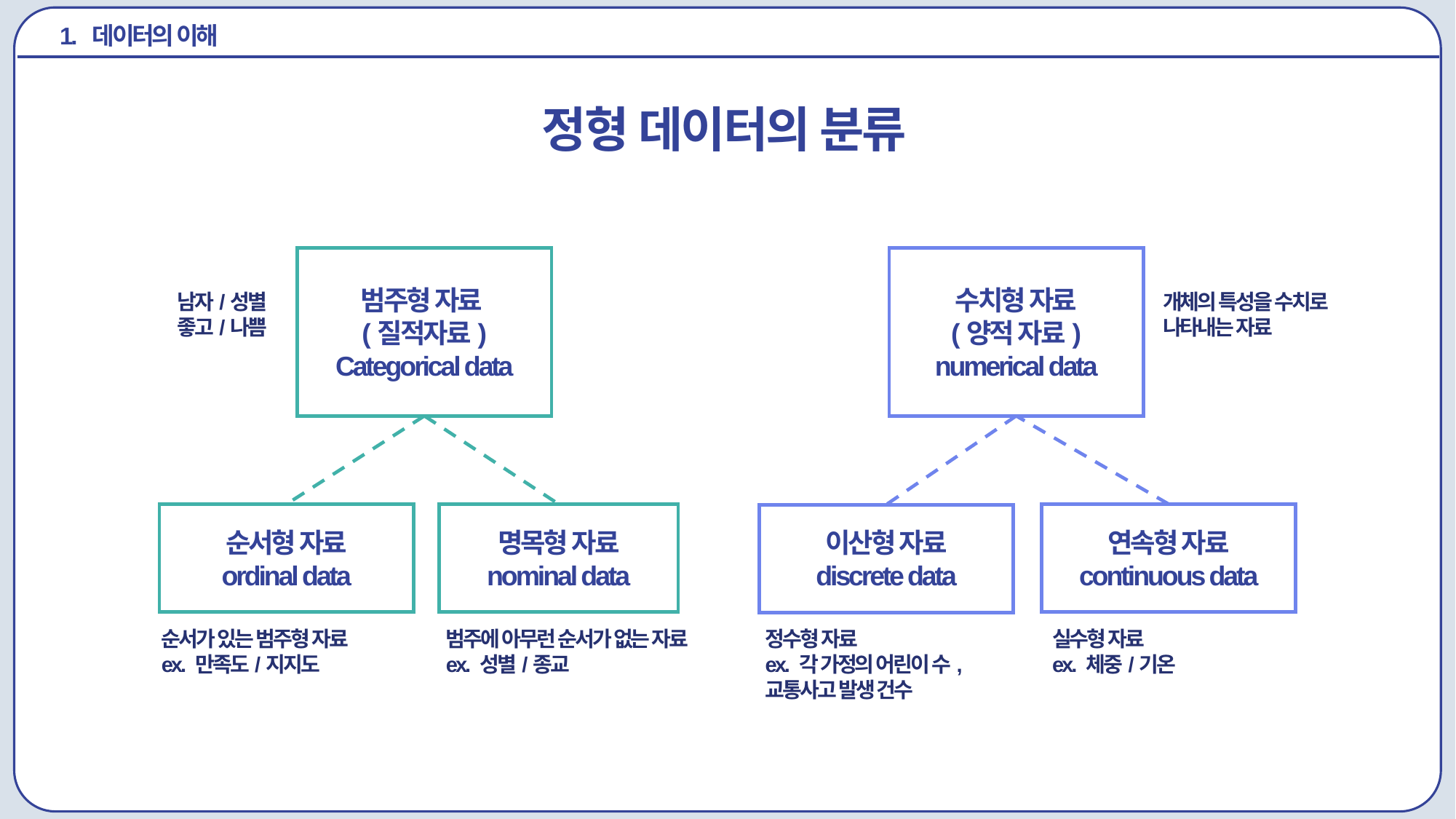

1.  데이터의 이해
정형 데이터의 분류
범주형 자료
(질적자료)
Categorical data
수치형 자료
(양적 자료)
numerical data
남자/성별
좋고/나쁨
개체의 특성을 수치로
나타내는 자료
순서형 자료
ordinal data
명목형 자료
nominal data
연속형 자료
continuous data
이산형 자료
discrete data
순서가 있는 범주형 자료
ex. 만족도/지지도
범주에 아무런 순서가 없는 자료
ex. 성별/종교
정수형 자료
ex. 각 가정의 어린이 수,
교통사고 발생 건수
실수형 자료
ex. 체중/기온